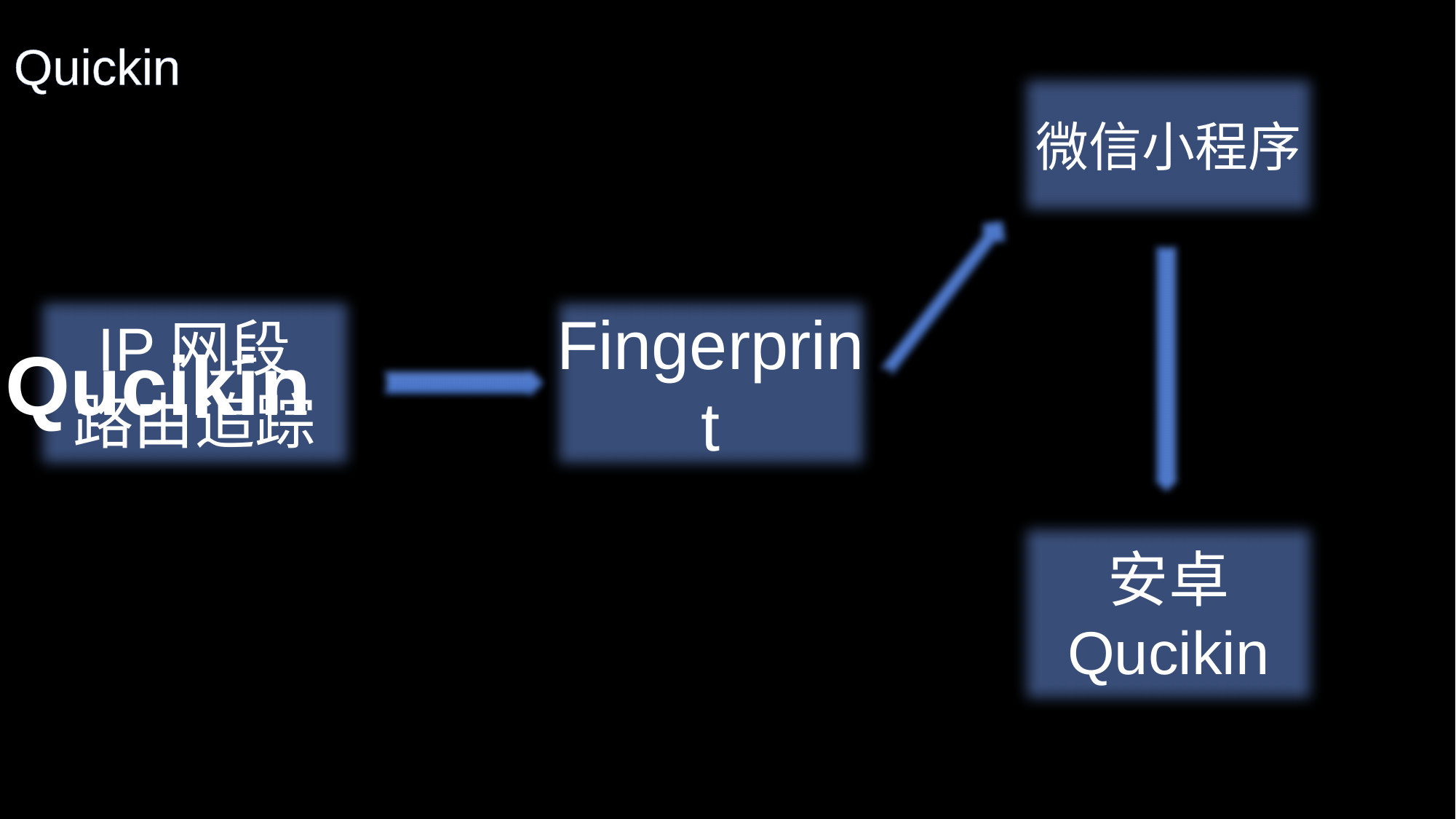

Quickin
微信小程序

Fingerprint
IP网段
路由追踪
Qucikin

安卓
Qucikin